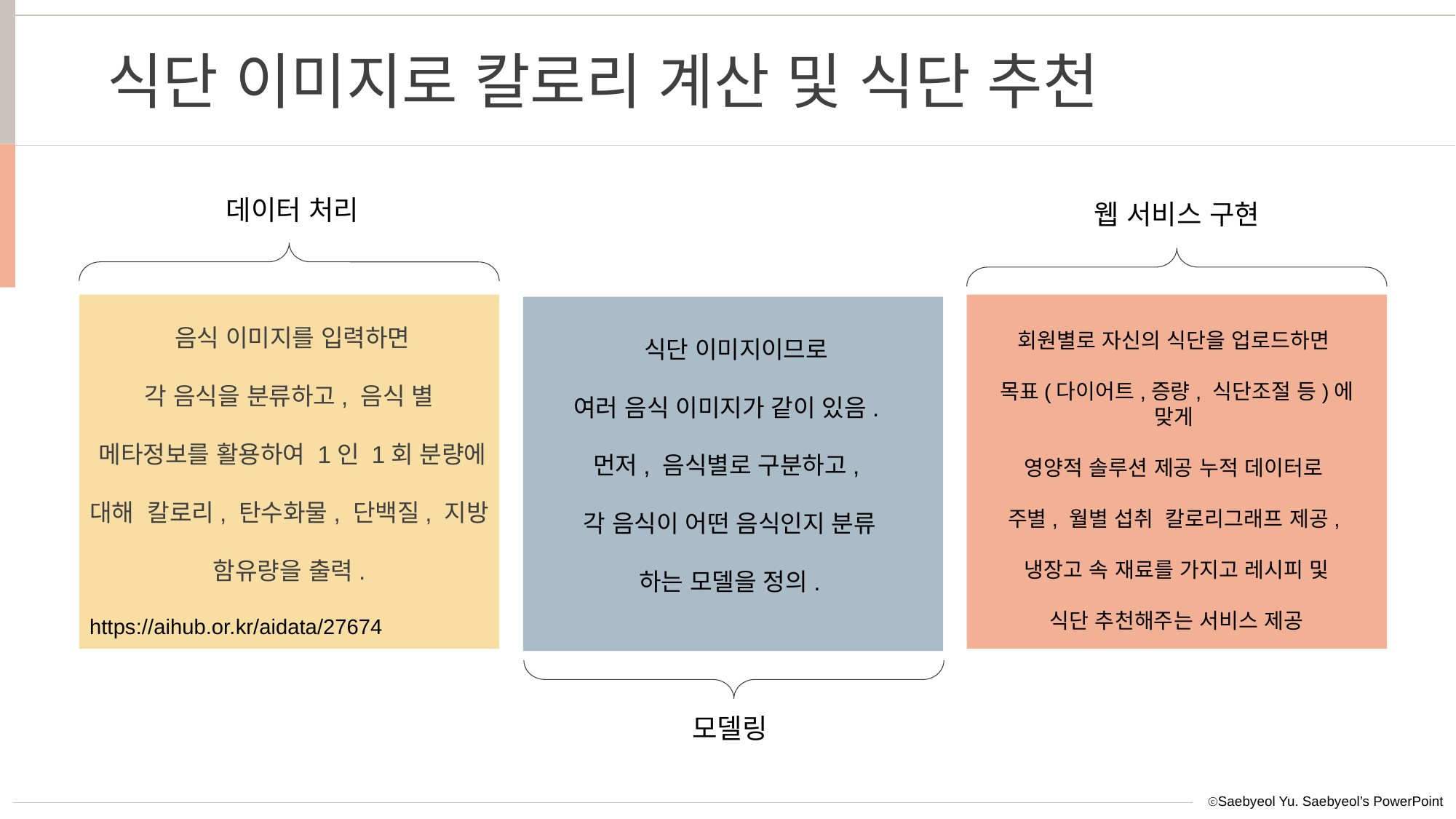

식단 이미지로 칼로리 계산 및 식단 추천

데이터 처리
웹 서비스 구현

음식 이미지를 입력하면

각 음식을 분류하고, 음식 별

메타정보를 활용하여 1인 1회 분량에

대해  칼로리, 탄수화물, 단백질, 지방

함유량을 출력.

https://aihub.or.kr/aidata/27674
회원별로 자신의 식단을 업로드하면

목표(다이어트,증량, 식단조절 등)에 맞게

영양적 솔루션 제공 누적 데이터로

주별, 월별 섭취  칼로리그래프 제공,

냉장고 속 재료를 가지고 레시피 및

식단 추천해주는 서비스 제공
  식단 이미지이므로

여러 음식 이미지가 같이 있음.

먼저, 음식별로 구분하고,

각 음식이 어떤 음식인지 분류

하는 모델을 정의.

모델링